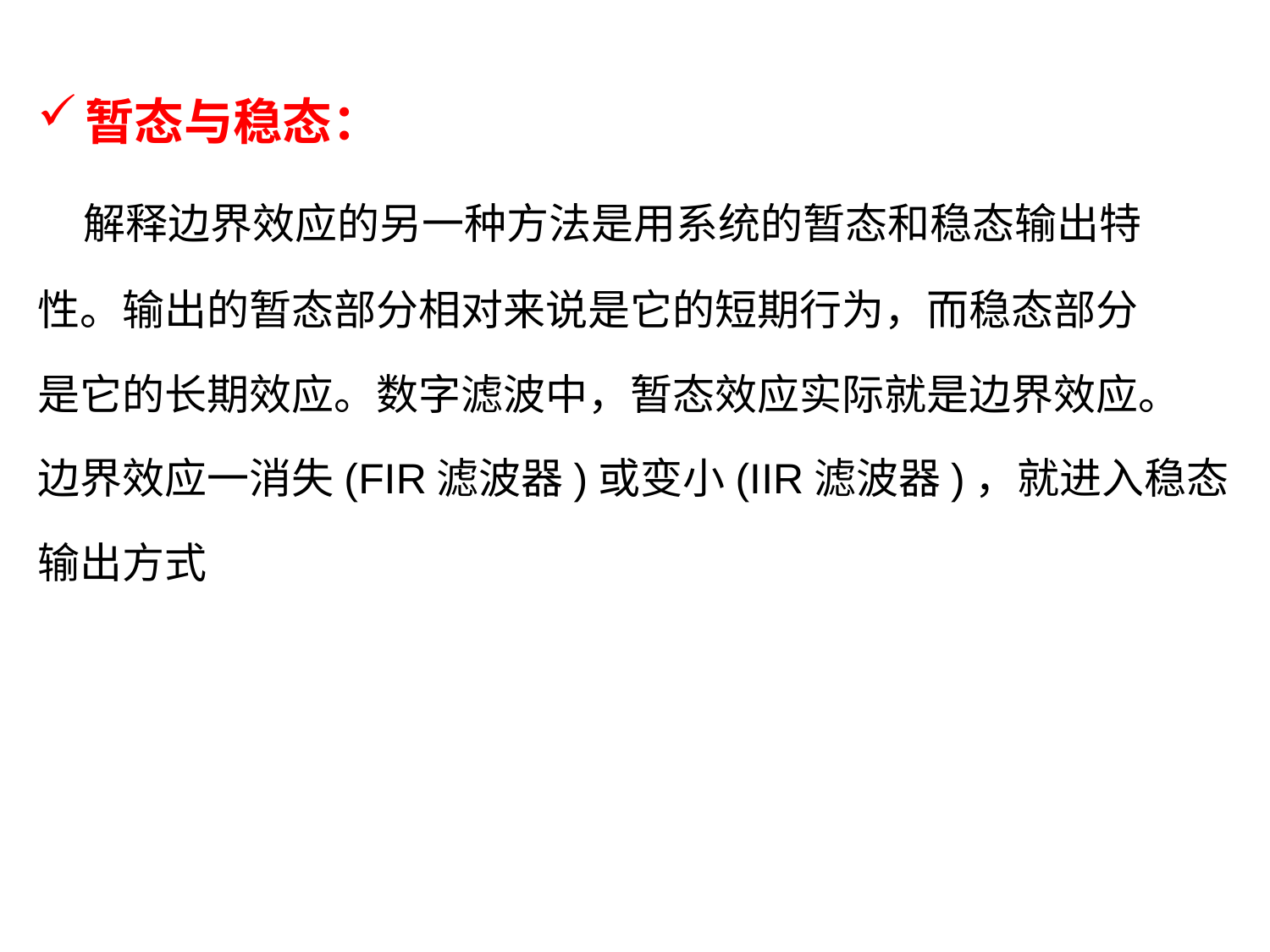

暂态与稳态：
   解释边界效应的另一种方法是用系统的暂态和稳态输出特
性。输出的暂态部分相对来说是它的短期行为，而稳态部分
是它的长期效应。数字滤波中，暂态效应实际就是边界效应。
边界效应一消失(FIR滤波器)或变小(IIR滤波器)，就进入稳态
输出方式